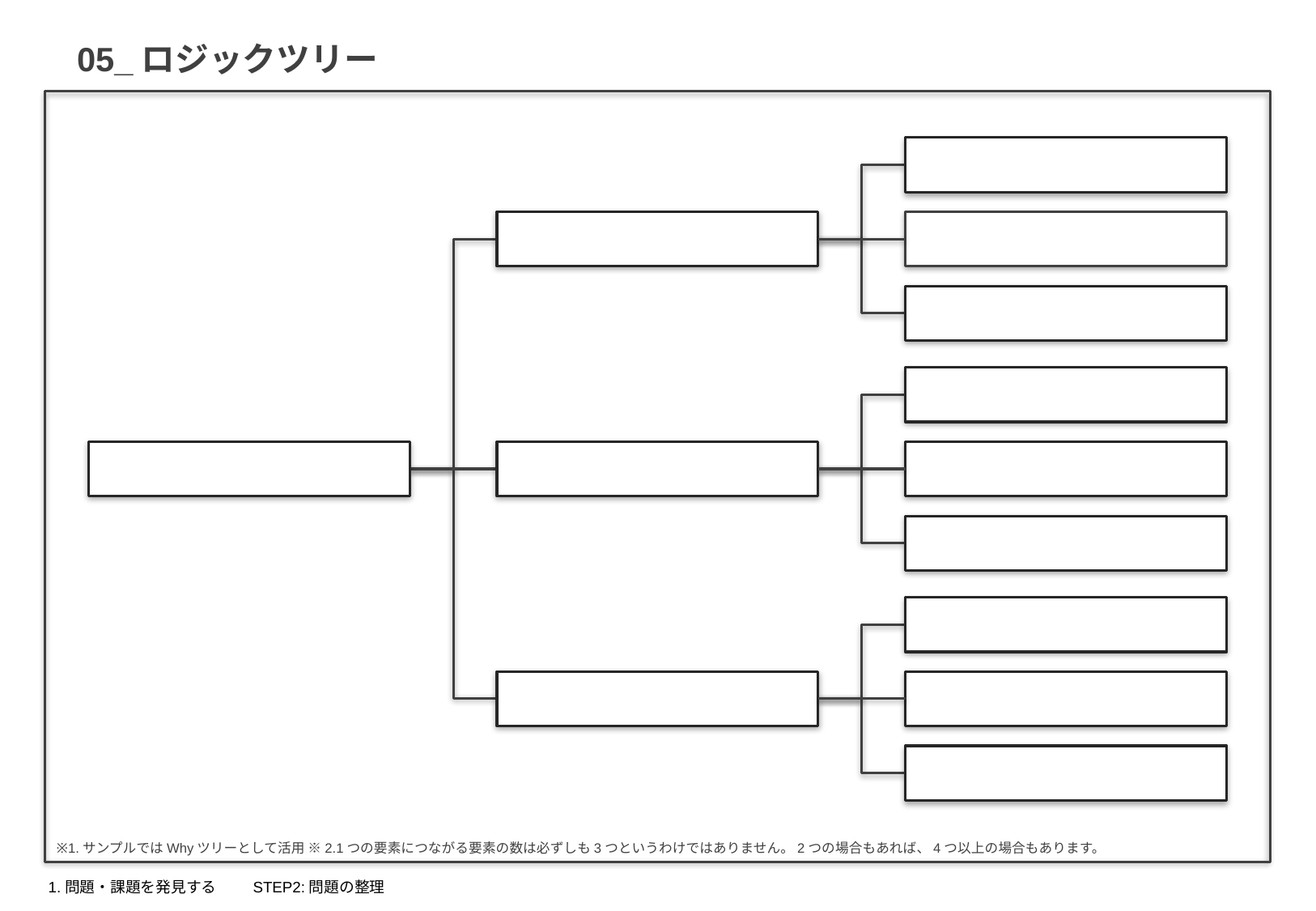

05_ロジックツリー

※1.サンプルではWhyツリーとして活用 ※2.1つの要素につながる要素の数は必ずしも3つというわけではありません。2つの場合もあれば、4つ以上の場合もあります。
1.問題・課題を発見する
STEP2:問題の整理